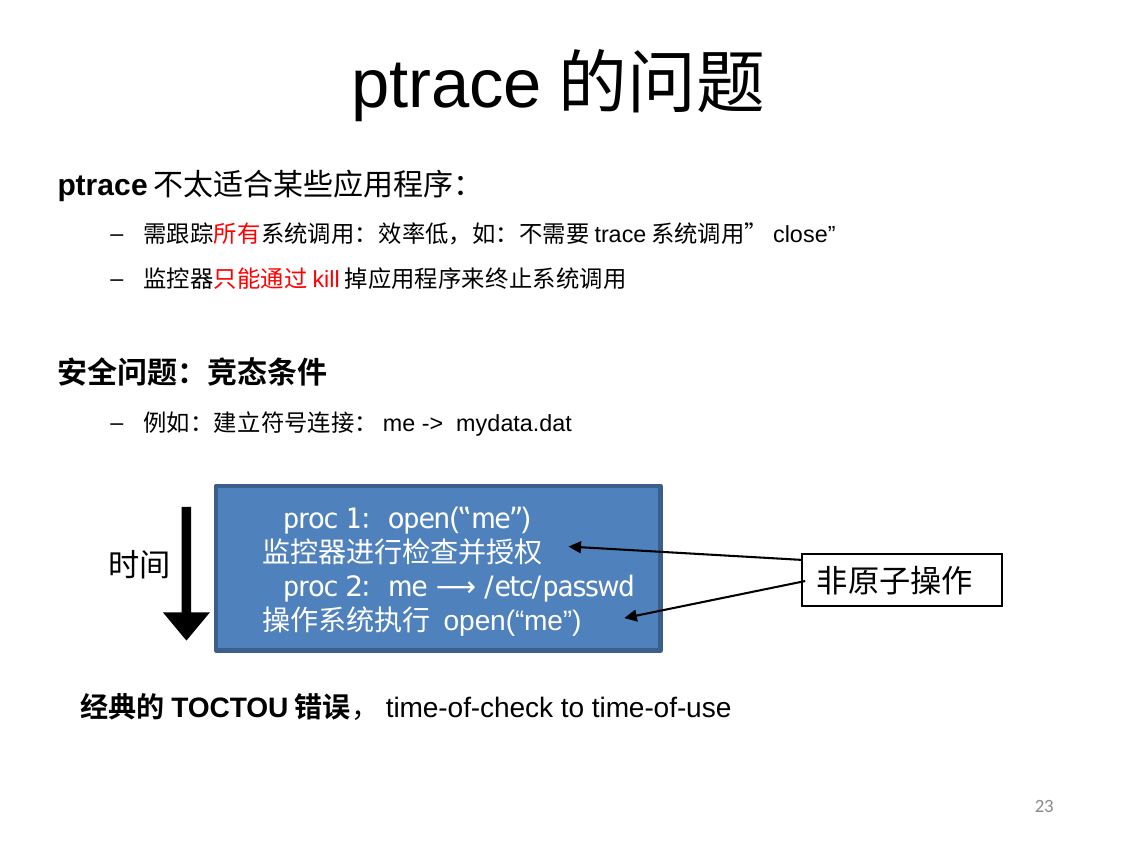

# ptrace的问题
ptrace不太适合某些应用程序：
需跟踪所有系统调用：效率低，如：不需要trace系统调用”close”
监控器只能通过kill掉应用程序来终止系统调用

安全问题：竞态条件
例如：建立符号连接：me ->  mydata.dat
      proc 1:  open(“me”)
    监控器进行检查并授权
      proc 2:  me ⟶ /etc/passwd
    操作系统执行 open(“me”)

时间

非原子操作

经典的TOCTOU错误，time-of-check to time-of-use
23